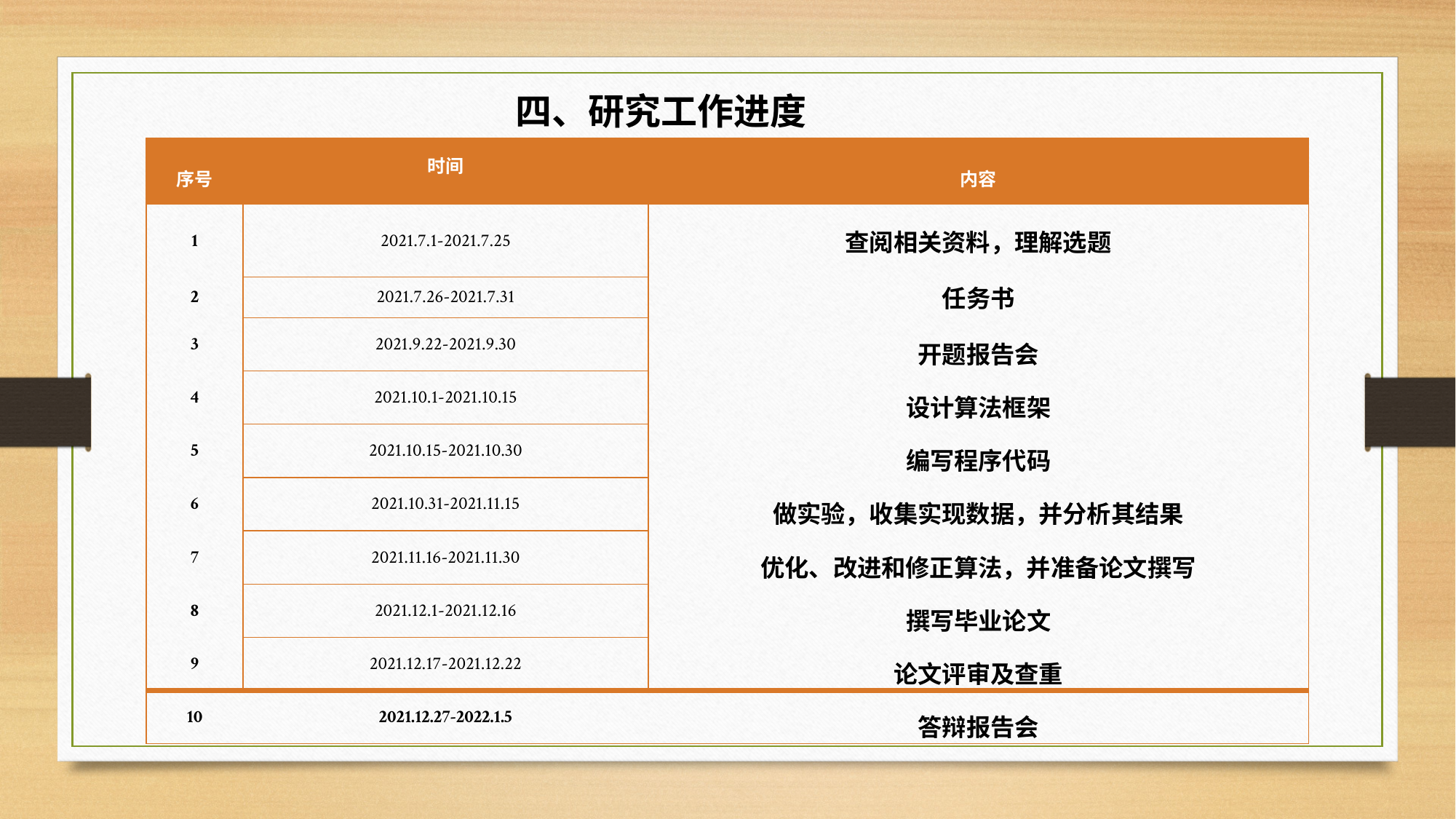

四、研究工作进度
| 序号 | 时间 | 内容 |
| --- | --- | --- |
| 1 | 2021.7.1-2021.7.25 | 查阅相关资料，理解选题 |
| 2 | 2021.7.26-2021.7.31 | 任务书 |
| 3 | 2021.9.22-2021.9.30 | 开题报告会 |
| 4 | 2021.10.1-2021.10.15 | 设计算法框架 |
| 5 | 2021.10.15-2021.10.30 | 编写程序代码 |
| 6 | 2021.10.31-2021.11.15 | 做实验，收集实现数据，并分析其结果 |
| 7 | 2021.11.16-2021.11.30 | 优化、改进和修正算法，并准备论文撰写 |
| 8 | 2021.12.1-2021.12.16 | 撰写毕业论文 |
| 9 | 2021.12.17-2021.12.22 | 论文评审及查重 |
| 10 | 2021.12.27-2022.1.5 | 答辩报告会 |